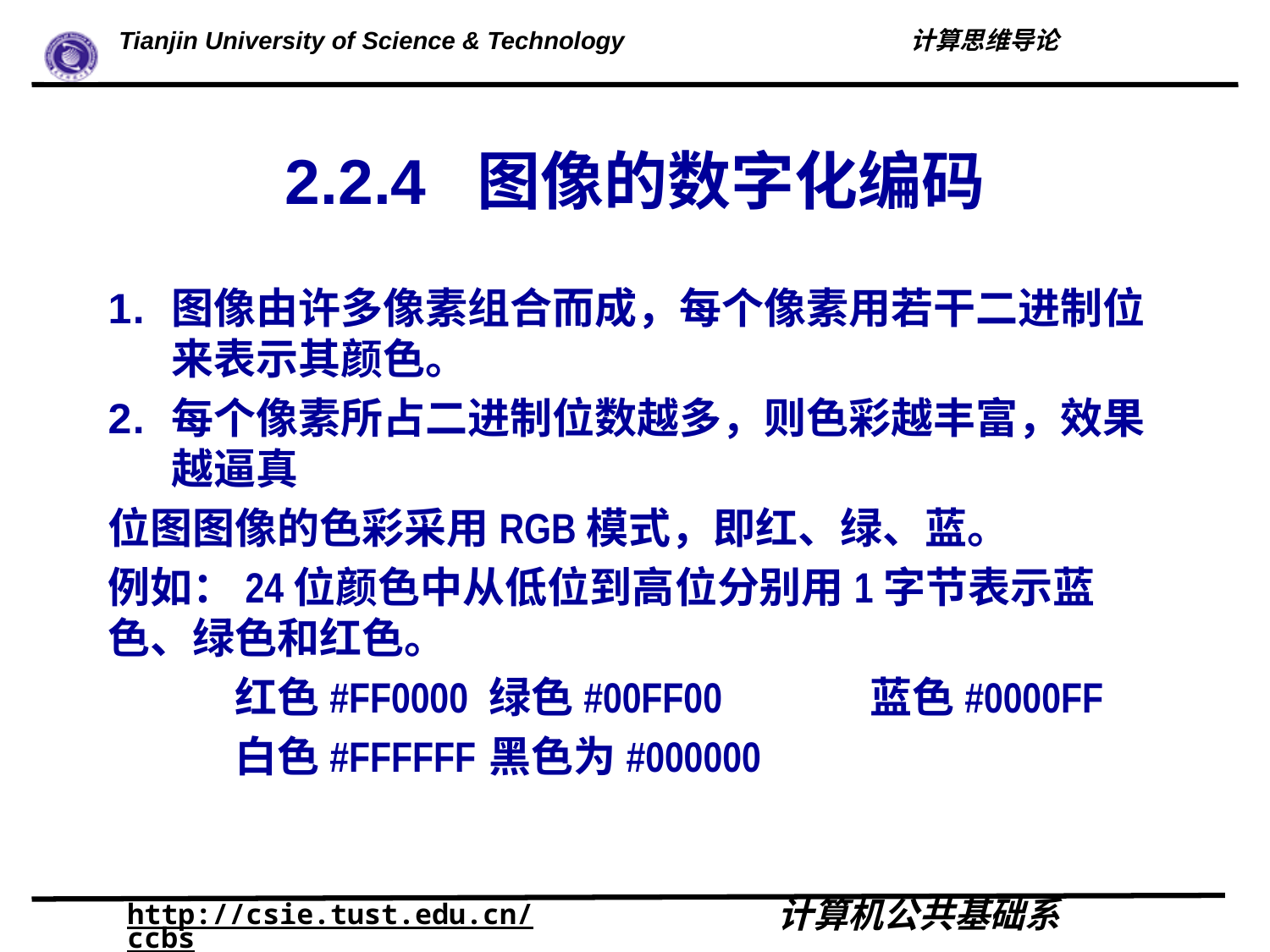

# 2.2.4  图像的数字化编码
图像由许多像素组合而成，每个像素用若干二进制位来表示其颜色。
每个像素所占二进制位数越多，则色彩越丰富，效果越逼真
位图图像的色彩采用RGB模式，即红、绿、蓝。
例如：24位颜色中从低位到高位分别用1字节表示蓝色、绿色和红色。
	红色#FF0000	绿色#00FF00		蓝色#0000FF
	白色#FFFFFF	黑色为#000000